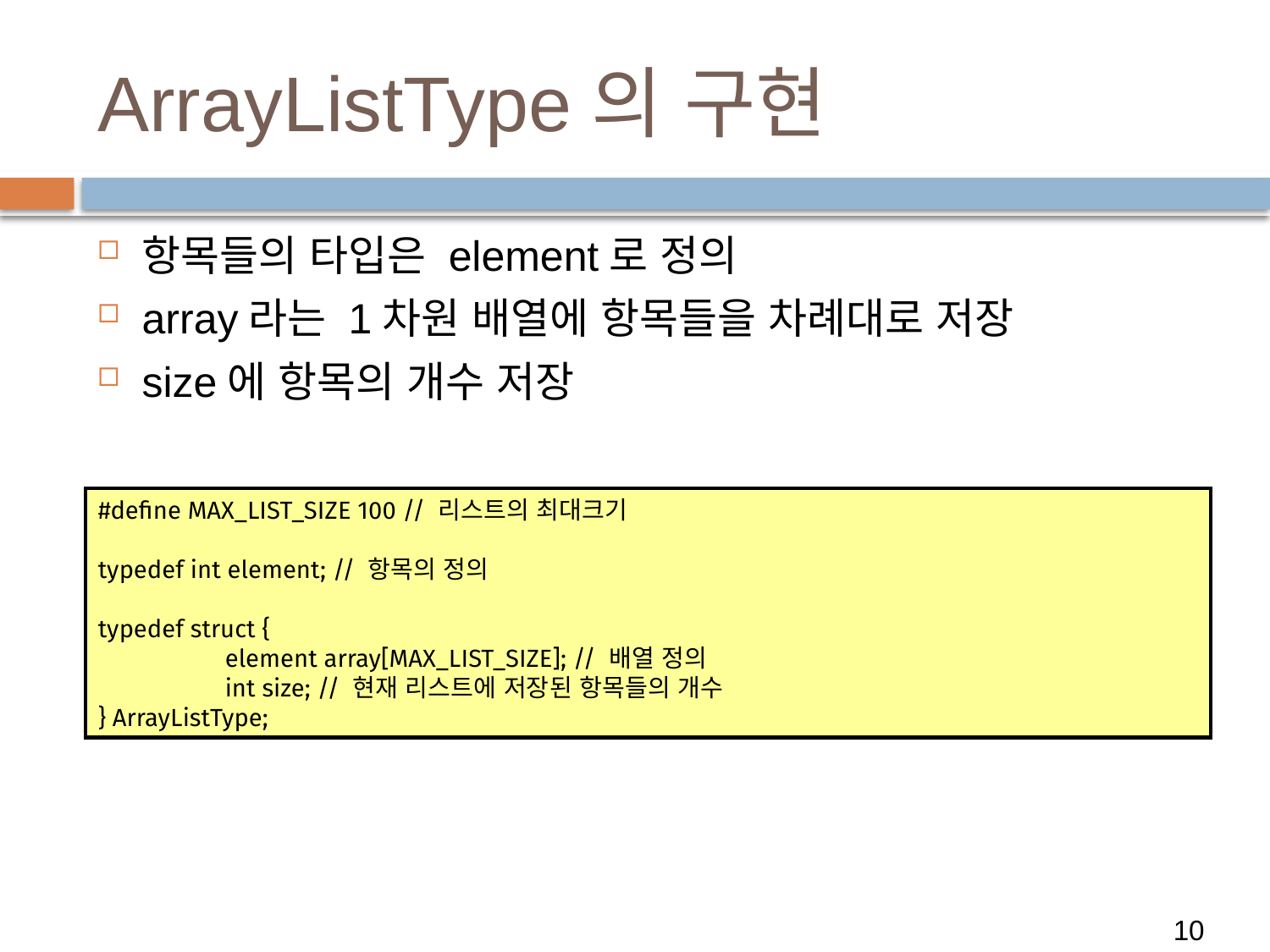

# ArrayListType의 구현
항목들의 타입은 element로 정의
array라는 1차원 배열에 항목들을 차례대로 저장
size에 항목의 개수 저장

#define MAX_LIST_SIZE 100 // 리스트의 최대크기

typedef int element; // 항목의 정의

typedef struct {
	element array[MAX_LIST_SIZE]; // 배열 정의
	int size; // 현재 리스트에 저장된 항목들의 개수
} ArrayListType;